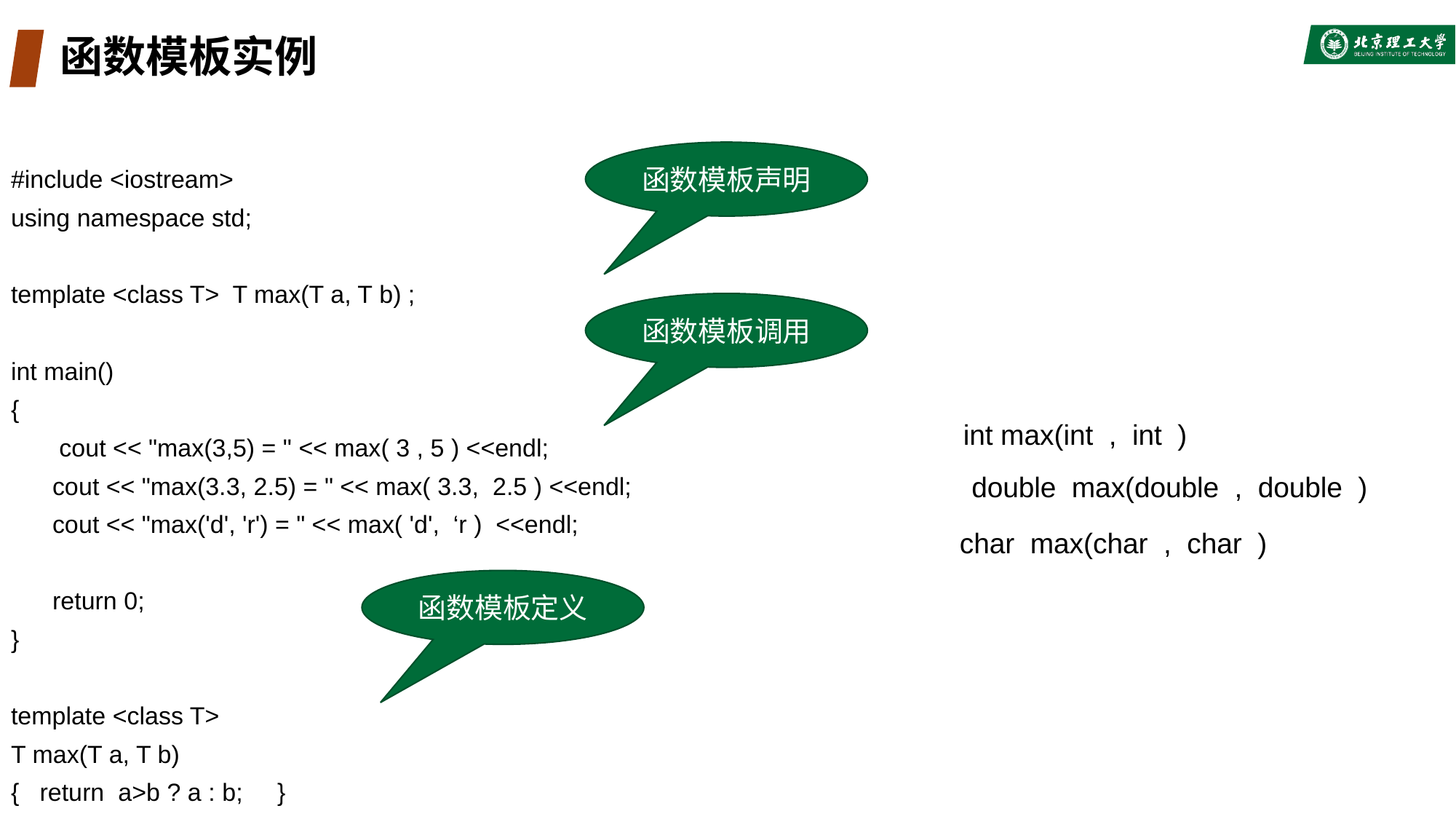

# 函数模板实例
函数模板声明
#include <iostream>
using namespace std;

template <class T>  T max(T a, T b) ;

int main()
{
       cout << "max(3,5) = " << max( 3 , 5 ) <<endl;
      cout << "max(3.3, 2.5) = " << max( 3.3,  2.5 ) <<endl;
      cout << "max('d', 'r') = " << max( 'd',  ‘r )  <<endl;

      return 0;
}

template <class T>
T max(T a, T b)
{   return  a>b ? a : b;     }
函数模板调用
int max(int  ,  int  )
double  max(double  ,  double  )
char  max(char  ,  char  )
函数模板定义